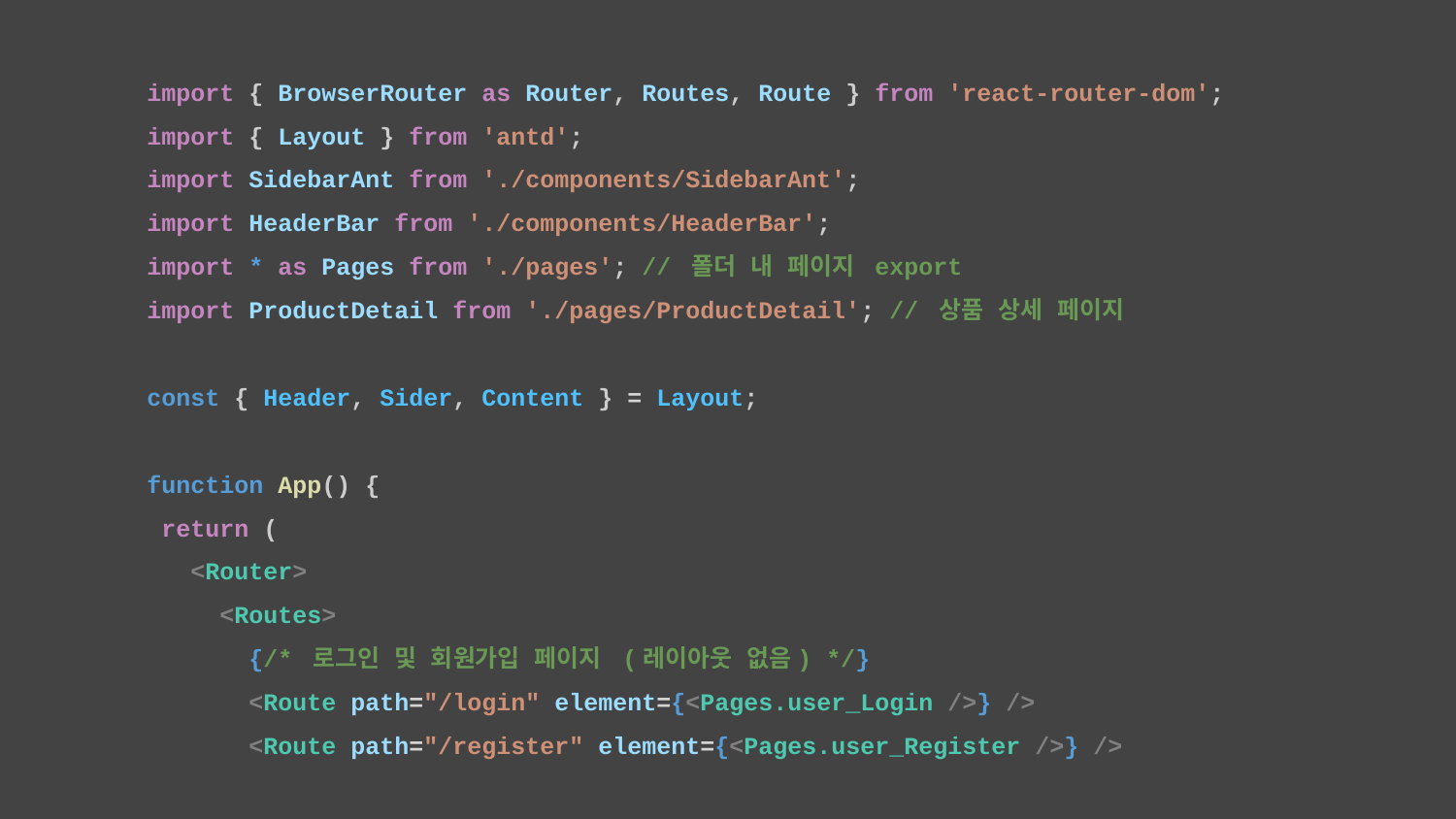

import { BrowserRouter as Router, Routes, Route } from 'react-router-dom';
import { Layout } from 'antd';
import SidebarAnt from './components/SidebarAnt';
import HeaderBar from './components/HeaderBar';
import * as Pages from './pages'; // 폴더 내 페이지 export
import ProductDetail from './pages/ProductDetail'; // 상품 상세 페이지

const { Header, Sider, Content } = Layout;

function App() {
 return (
   <Router>
     <Routes>
       {/* 로그인 및 회원가입 페이지 (레이아웃 없음) */}
       <Route path="/login" element={<Pages.user_Login />} />
       <Route path="/register" element={<Pages.user_Register />} />